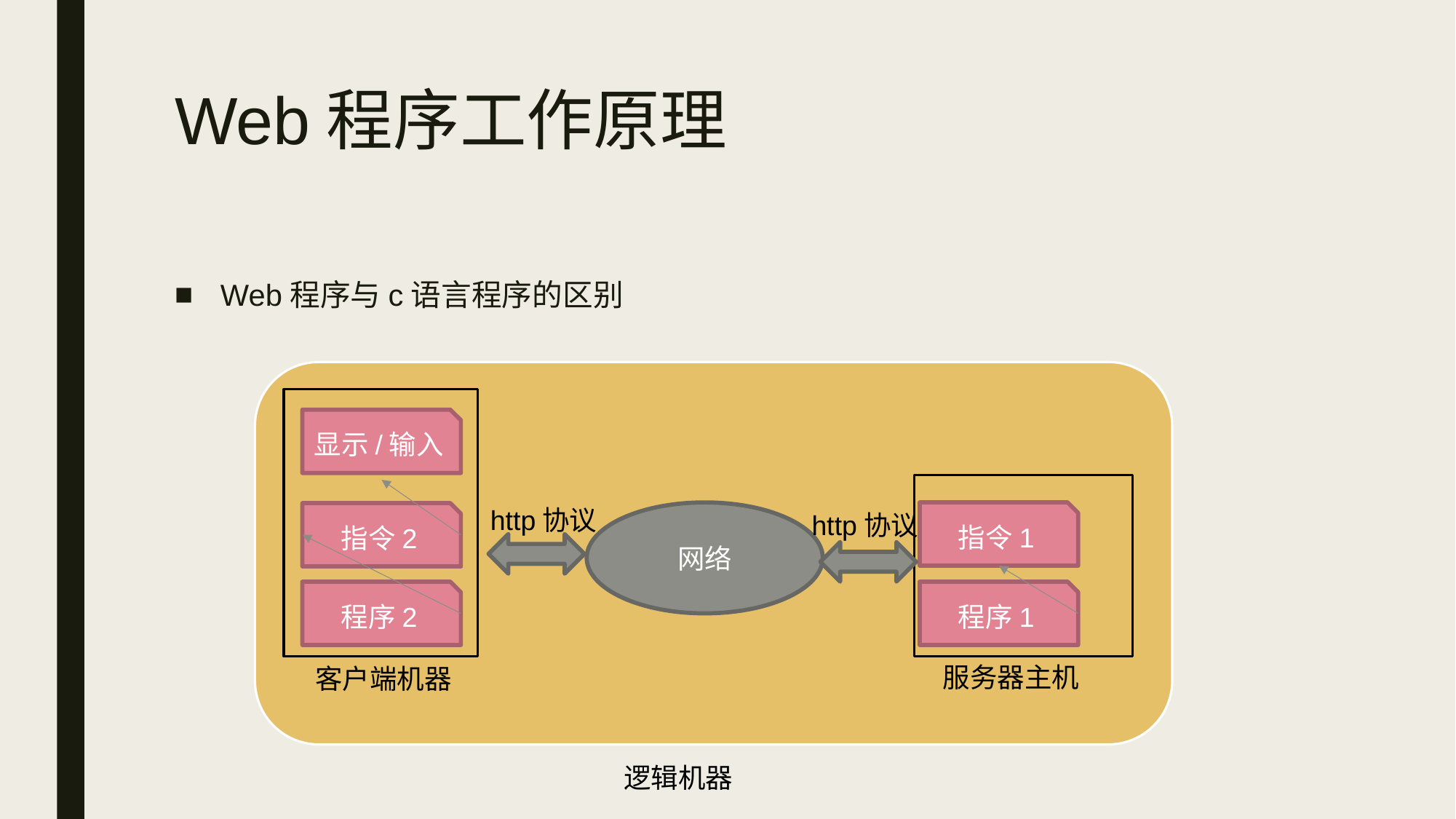

# Web程序工作原理
Web程序与c语言程序的区别

显示/输入

http协议
网络
http协议
指令1
指令2

程序2
程序1
服务器主机
客户端机器
逻辑机器